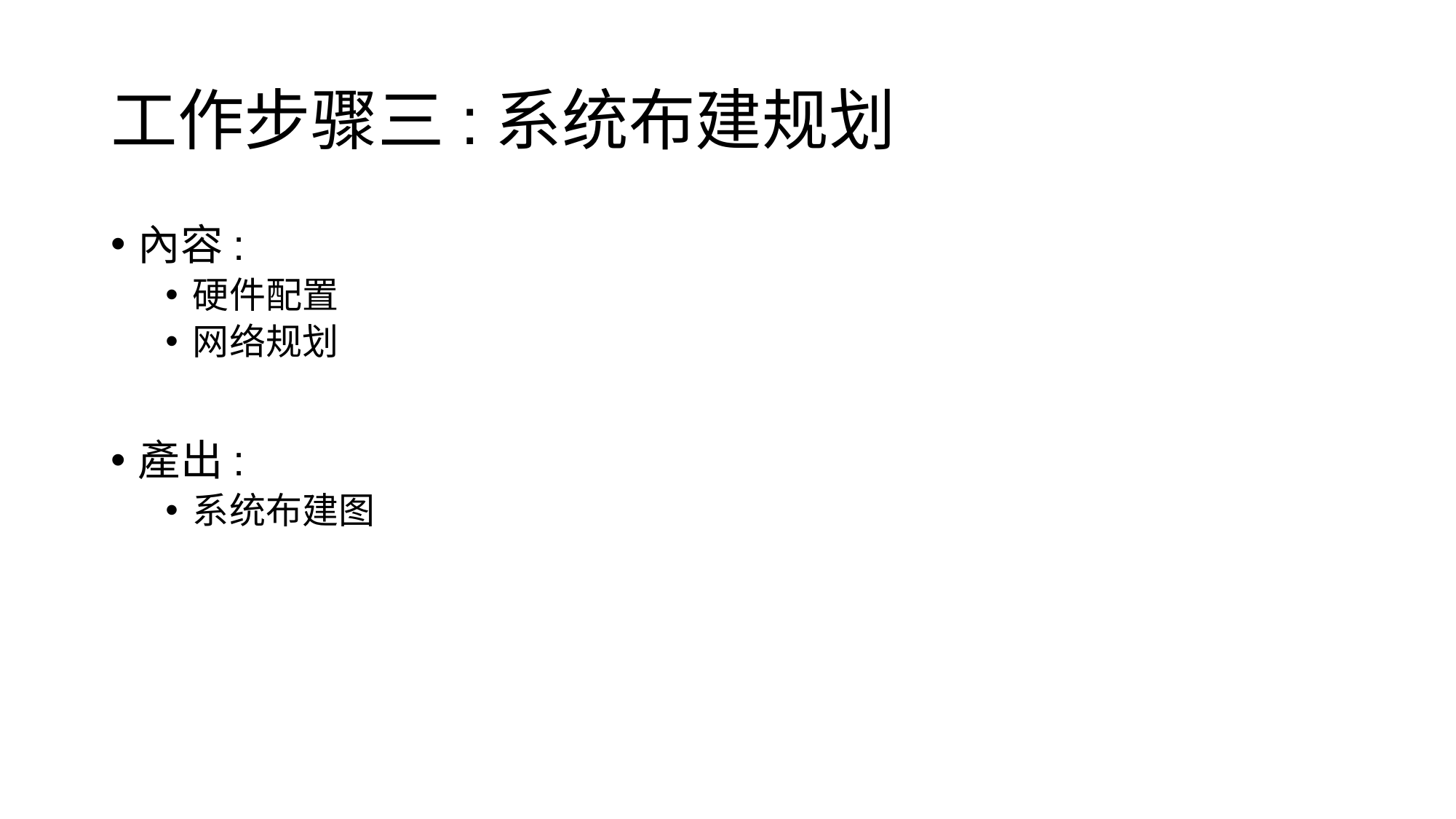

# 工作步骤三:系统布建规划
內容:
硬件配置
网络规划

產出:
系统布建图